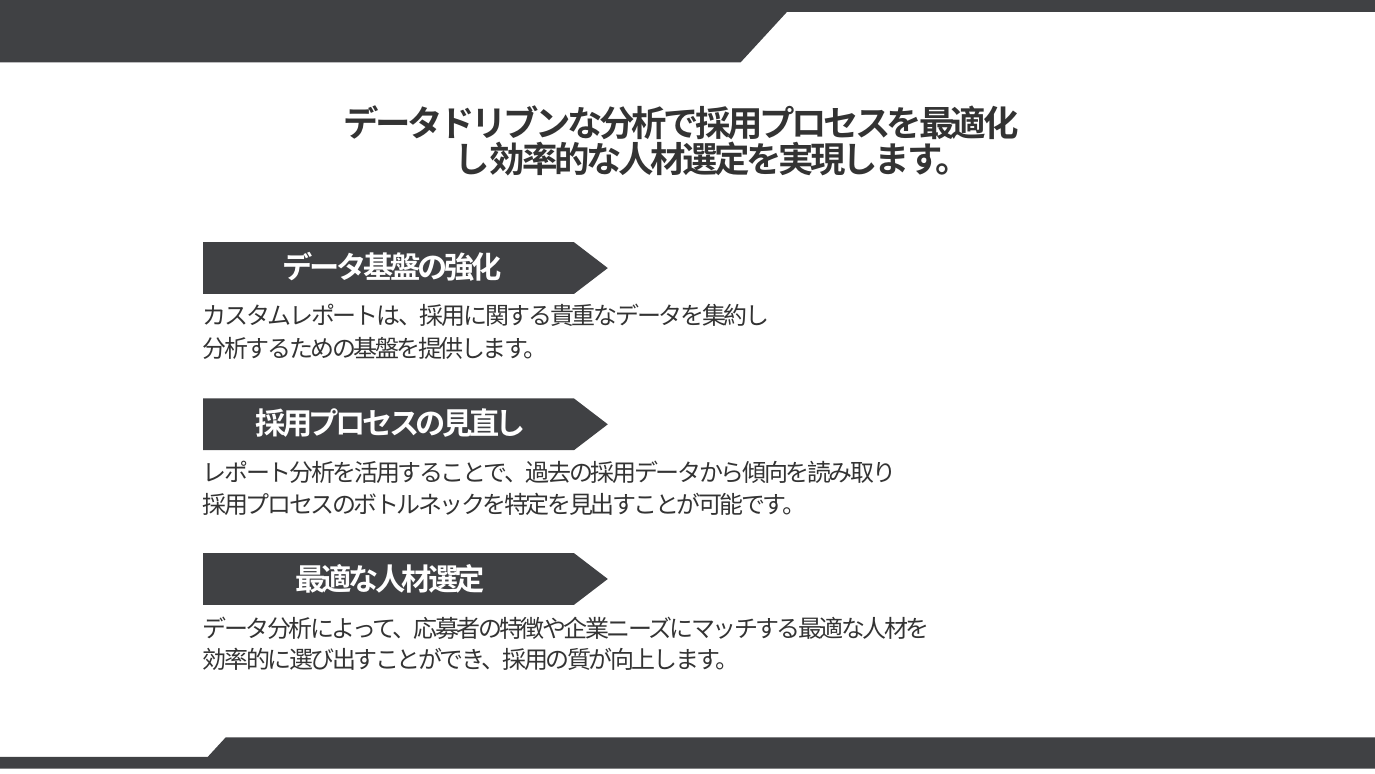

# データドリブンな分析で採用プロセスを最適化し効率的な人材選定を実現します。
データ基盤の強化
カスタムレポートは、採用に関する貴重なデータを集約し分析するための基盤を提供します。

採用プロセスの見直し
レポート分析を活用することで、過去の採用データから傾向を読み取り採用プロセスのボトルネックを特定を見出すことが可能です。

最適な人材選定
データ分析によって、応募者の特徴や企業ニーズにマッチする最適な人材を効率的に選び出すことができ、採用の質が向上します。